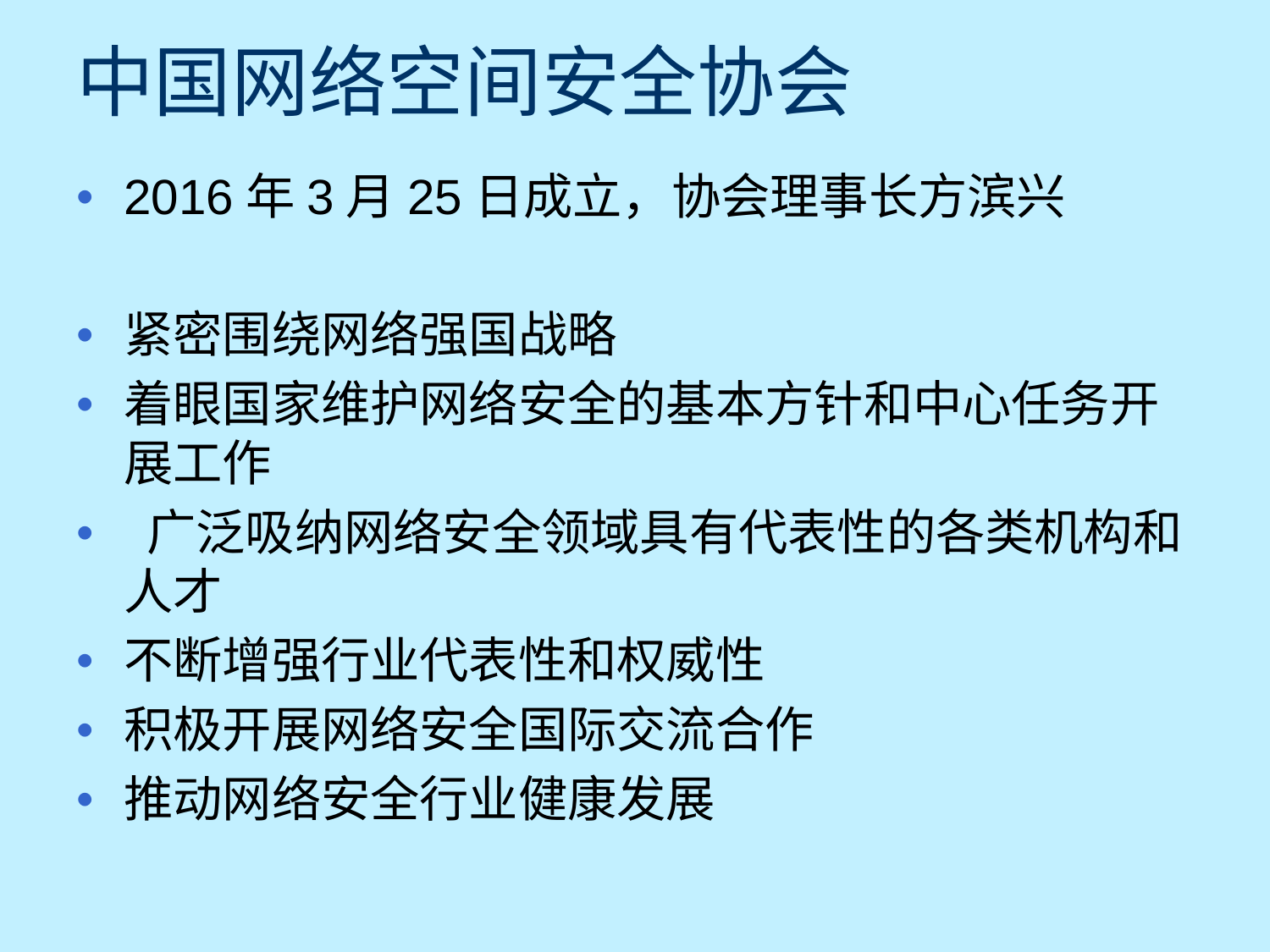

# 中国网络空间安全协会
2016年3月25日成立，协会理事长方滨兴

紧密围绕网络强国战略
着眼国家维护网络安全的基本方针和中心任务开展工作
 广泛吸纳网络安全领域具有代表性的各类机构和人才
不断增强行业代表性和权威性
积极开展网络安全国际交流合作
推动网络安全行业健康发展

11